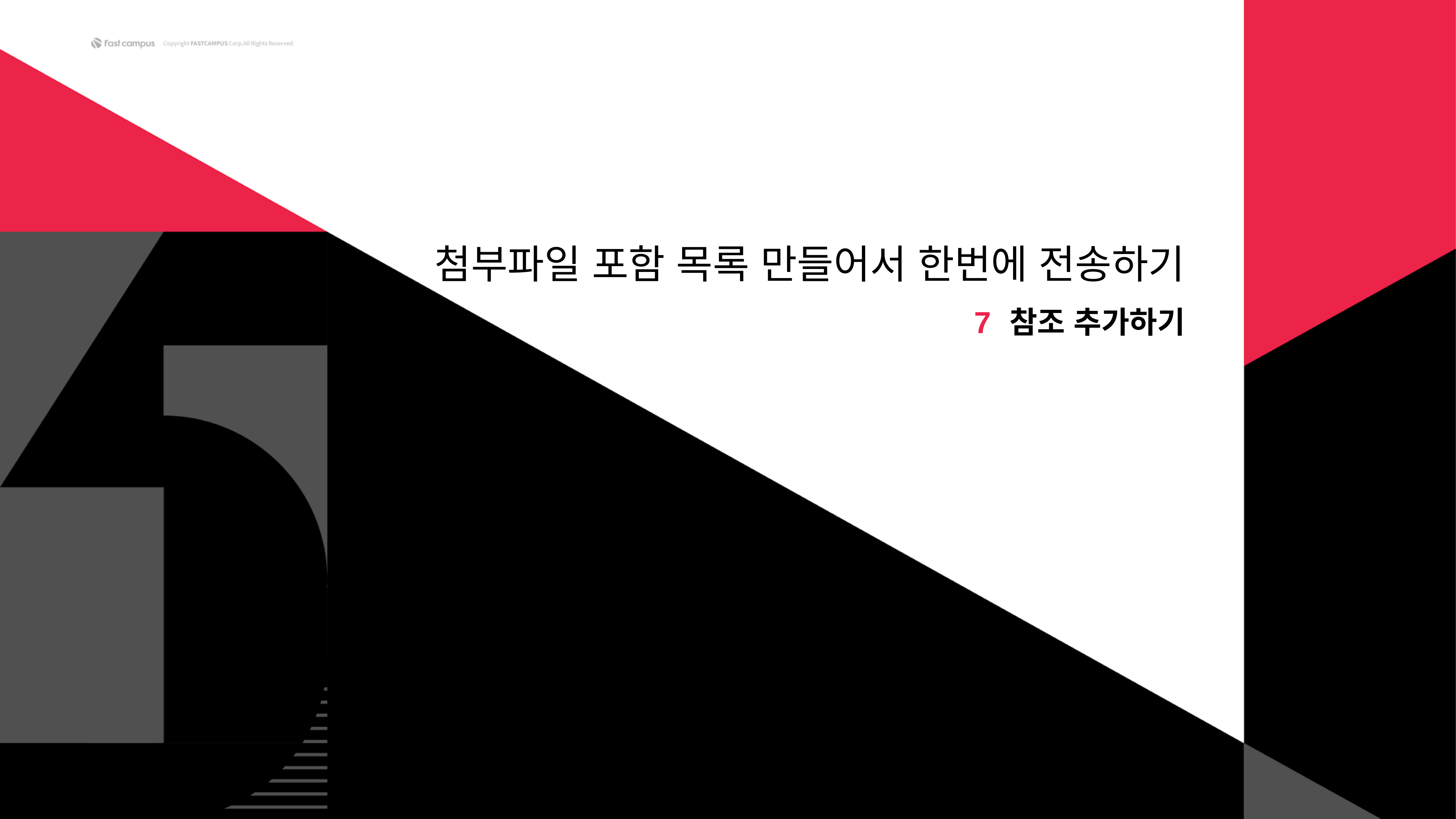

# 첨부파일 포함 목록 만들어서 한번에 전송하기
7
참조 추가하기